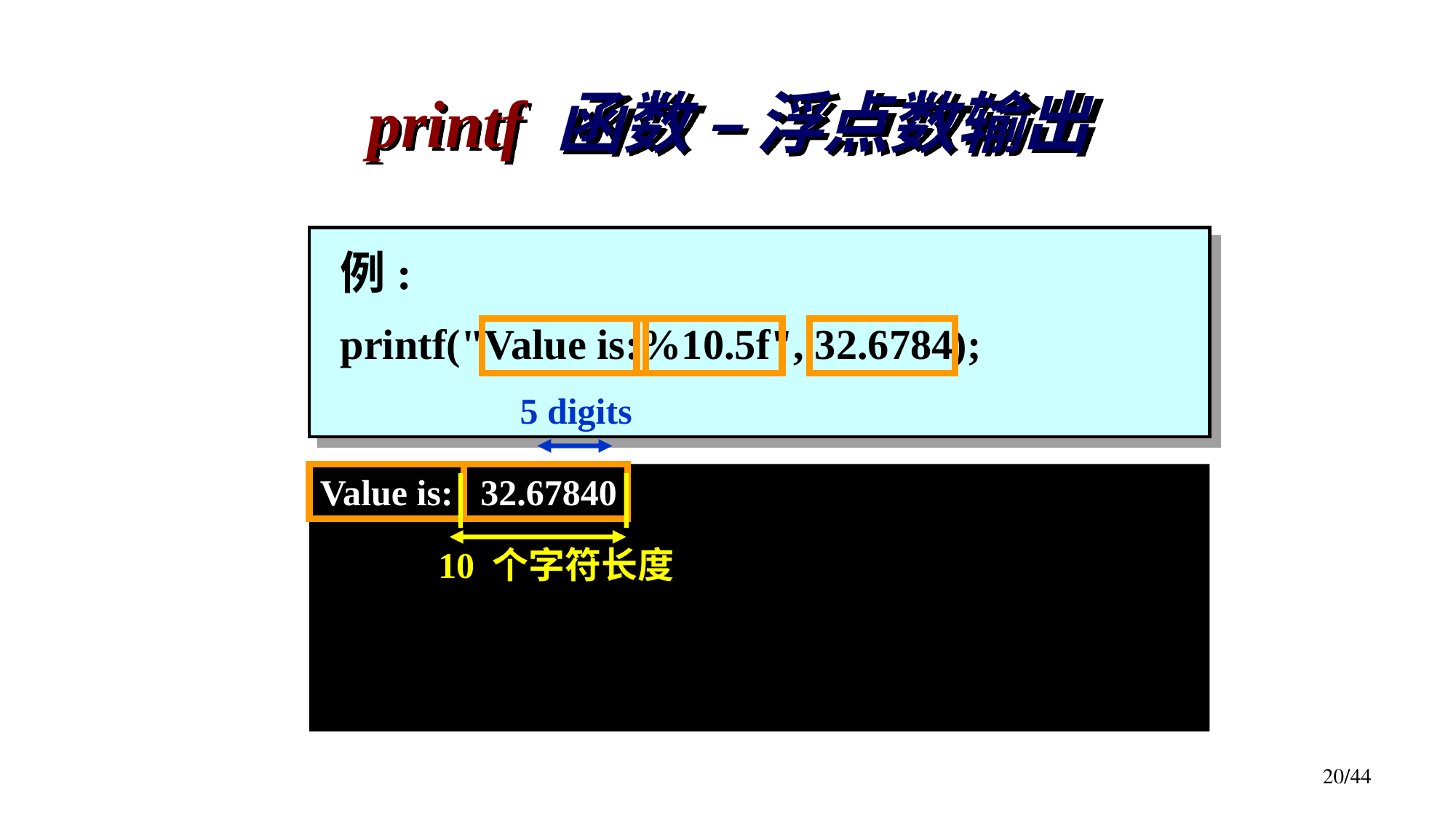

# printf 函数 – 浮点数输出
例:
printf("Value is:%10.5f", 32.6784);

5 digits

Value is:   32.67840

10 个字符长度